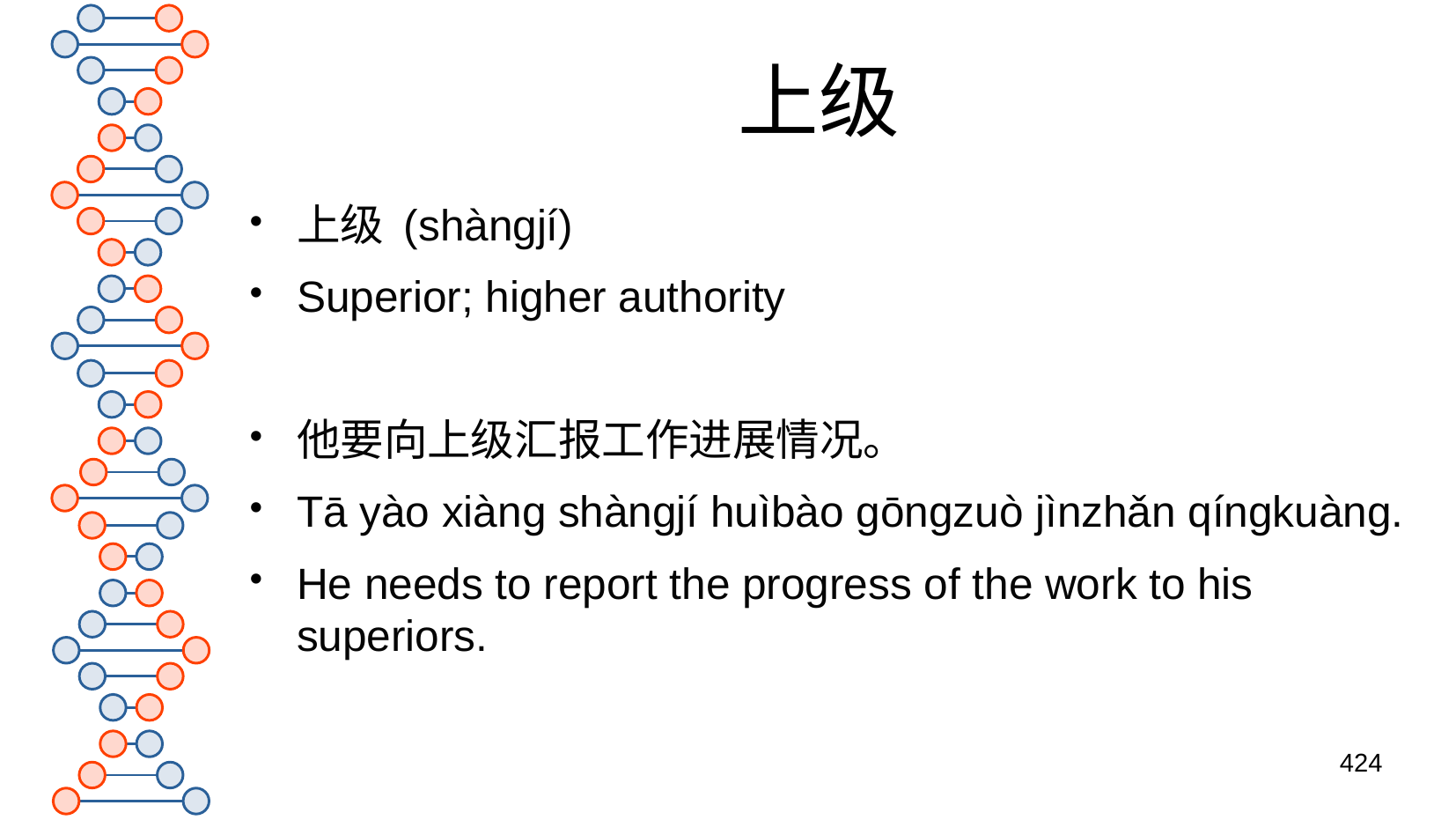

# 上级
上级 (shàngjí)
Superior; higher authority

他要向上级汇报工作进展情况。
Tā yào xiàng shàngjí huìbào gōngzuò jìnzhǎn qíngkuàng.
He needs to report the progress of the work to his superiors.

424